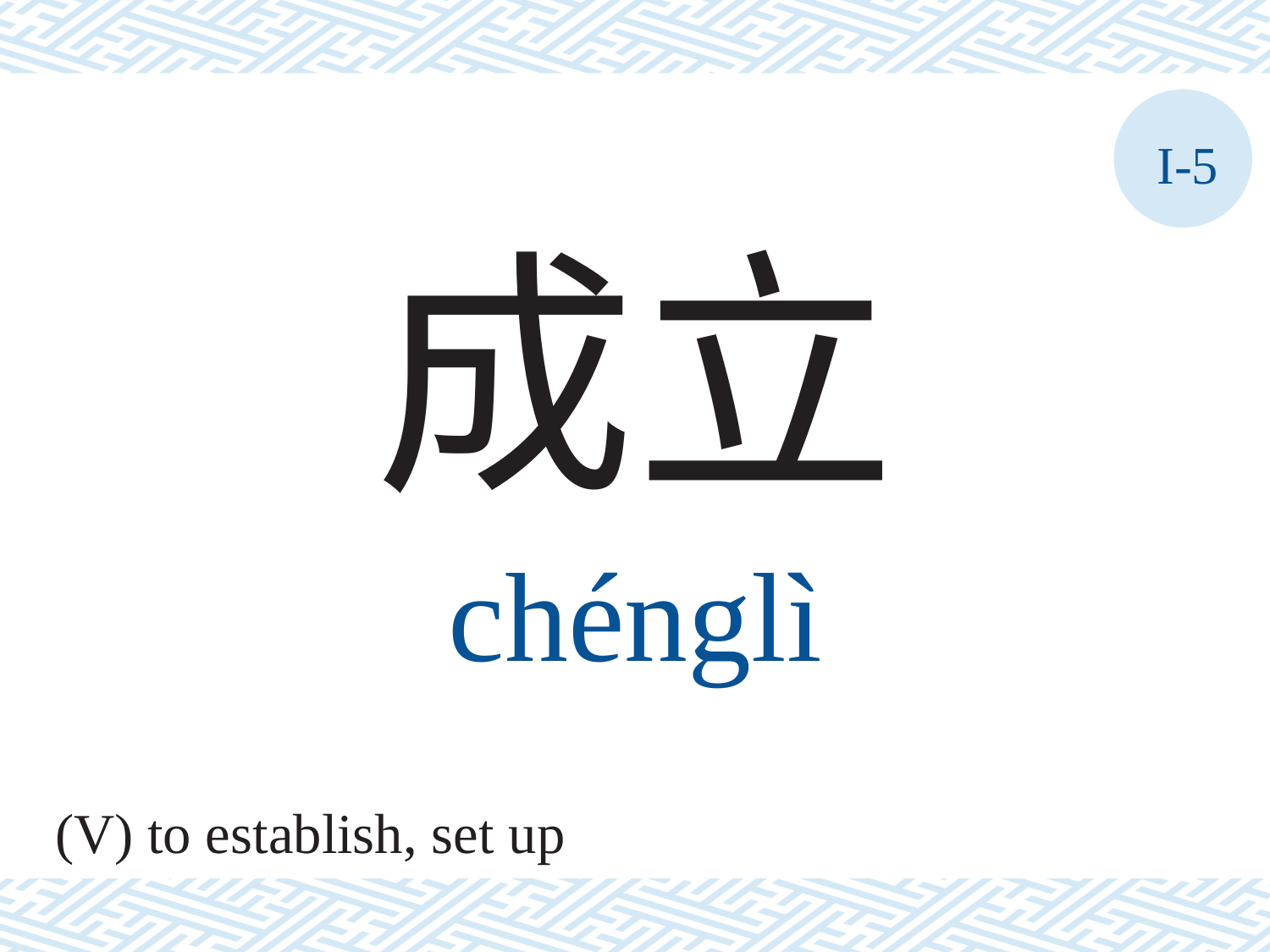

I-5
成立
chénglì
(V) to establish, set up